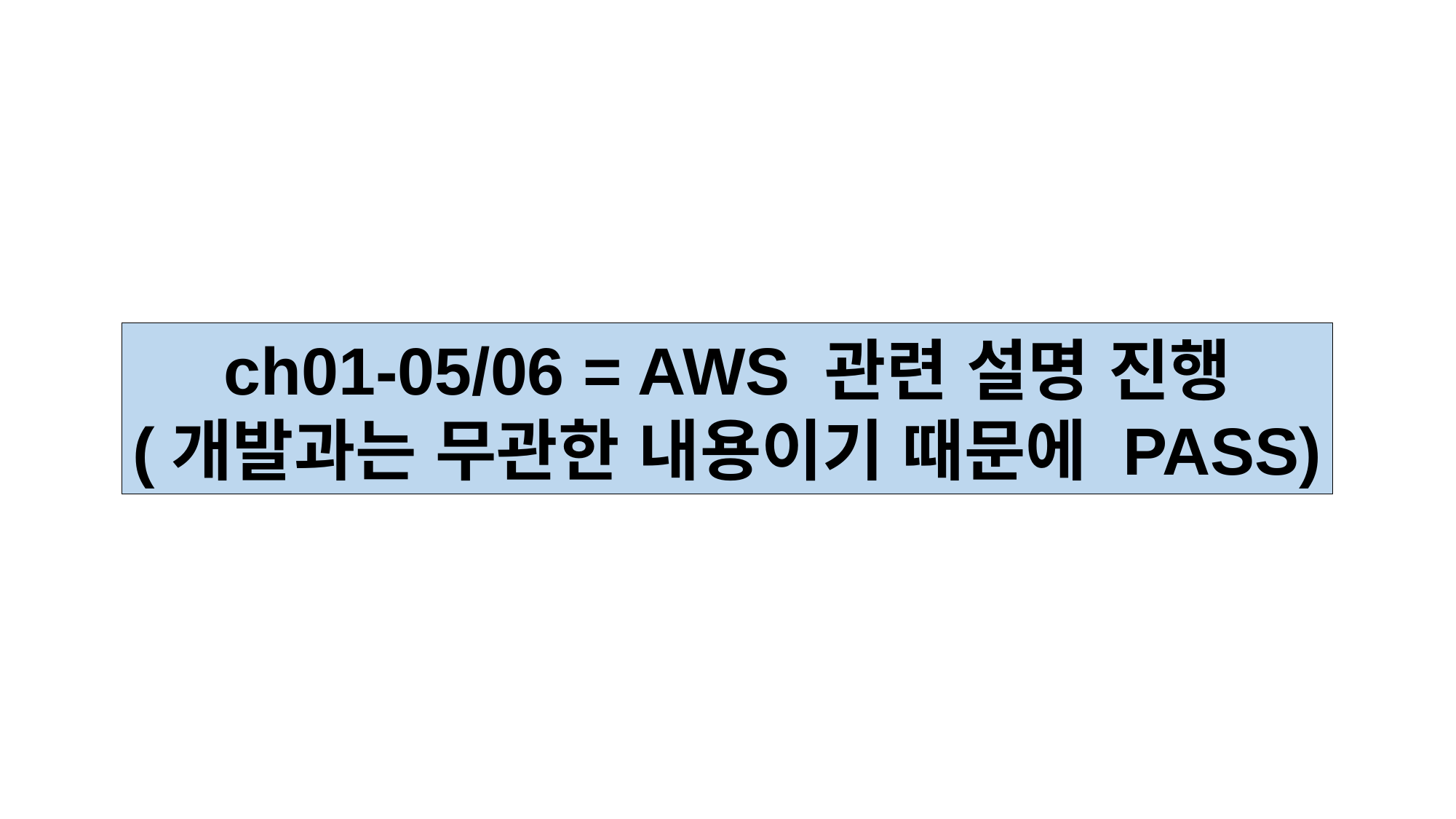

ch01-05/06 = AWS 관련 설명 진행
(개발과는 무관한 내용이기 때문에 PASS)